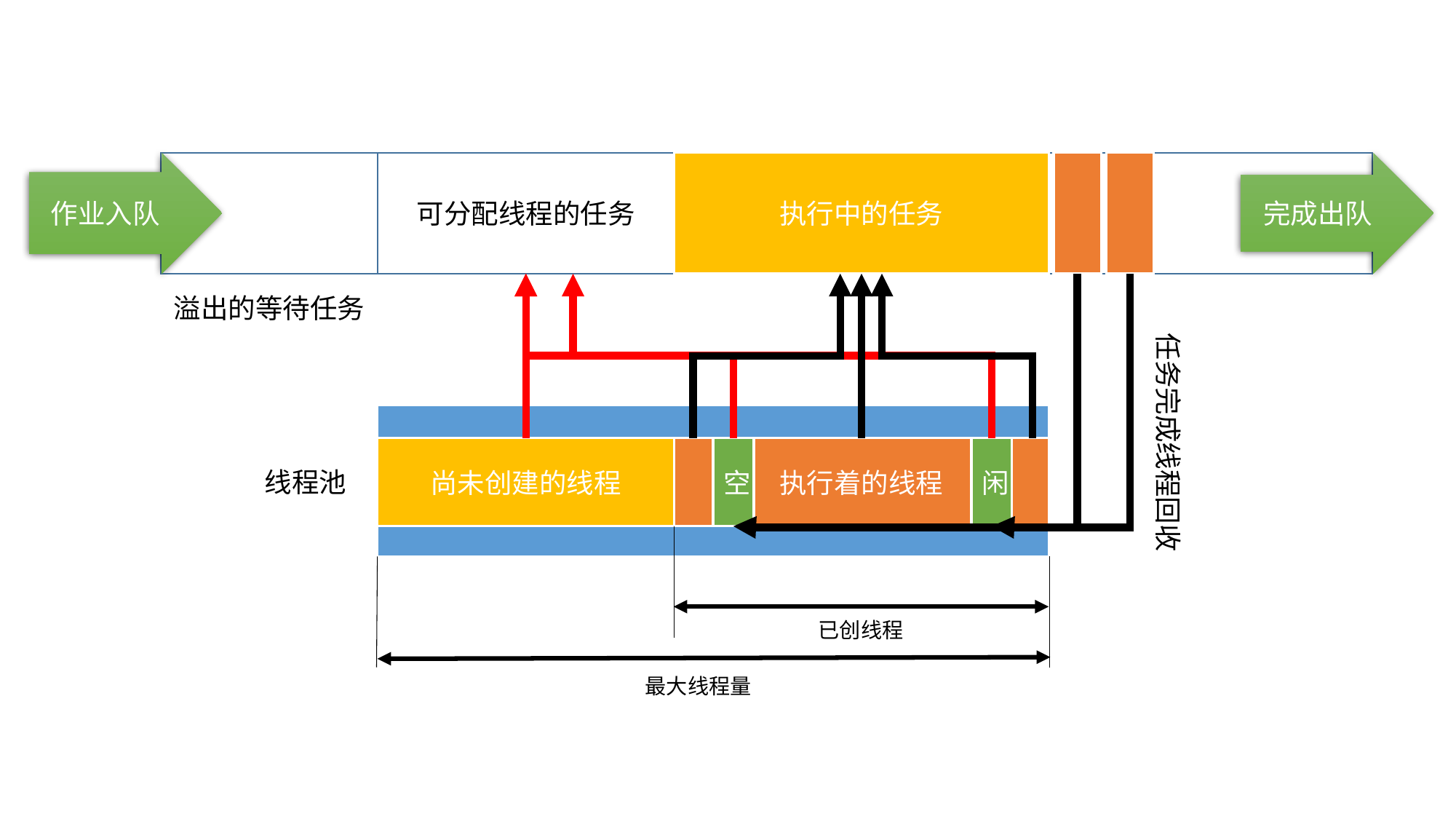

完成出队
可分配线程的任务
执行中的任务

作业入队
溢出的等待任务
任务完成线程回收

尚未创建的线程
执行着的线程
空
闲
线程池
已创线程
最大线程量